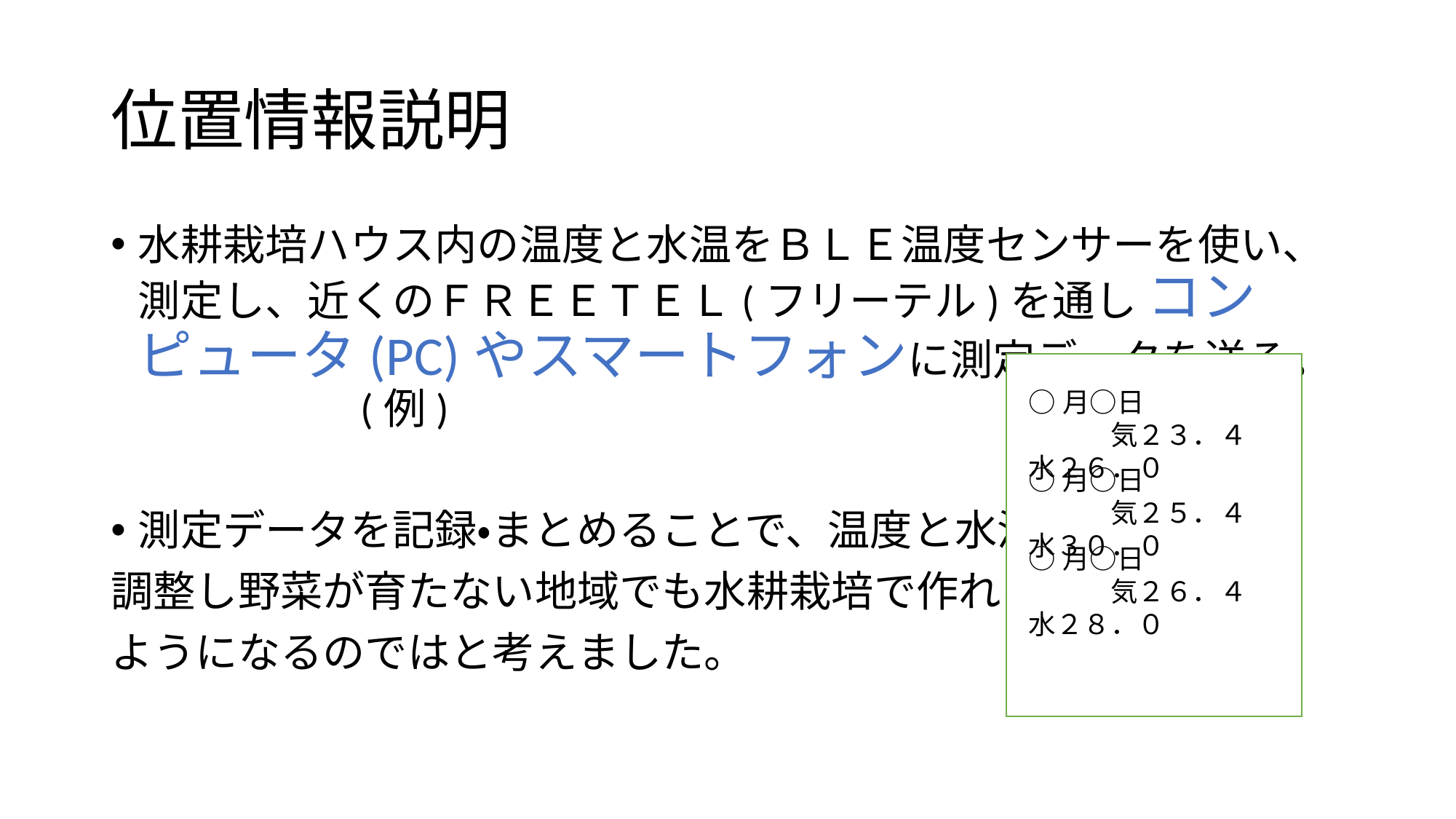

# 位置情報説明
水耕栽培ハウス内の温度と水温をＢＬＥ温度センサーを使い、測定し、近くのＦＲＥＥＴＥＬ(フリーテル)を通し コンピュータ(PC)やスマートフォンに測定データを送る。　　　　　(例)

測定データを記録・まとめることで、温度と水温を
調整し野菜が育たない地域でも水耕栽培で作れる
ようになるのではと考えました。

○月○日　　　　　　　気２３．４　水２６．０
○月○日　　　　　　　気２５．４　水３０．０
○月○日　　　　　　　気２６．４　水２８．０